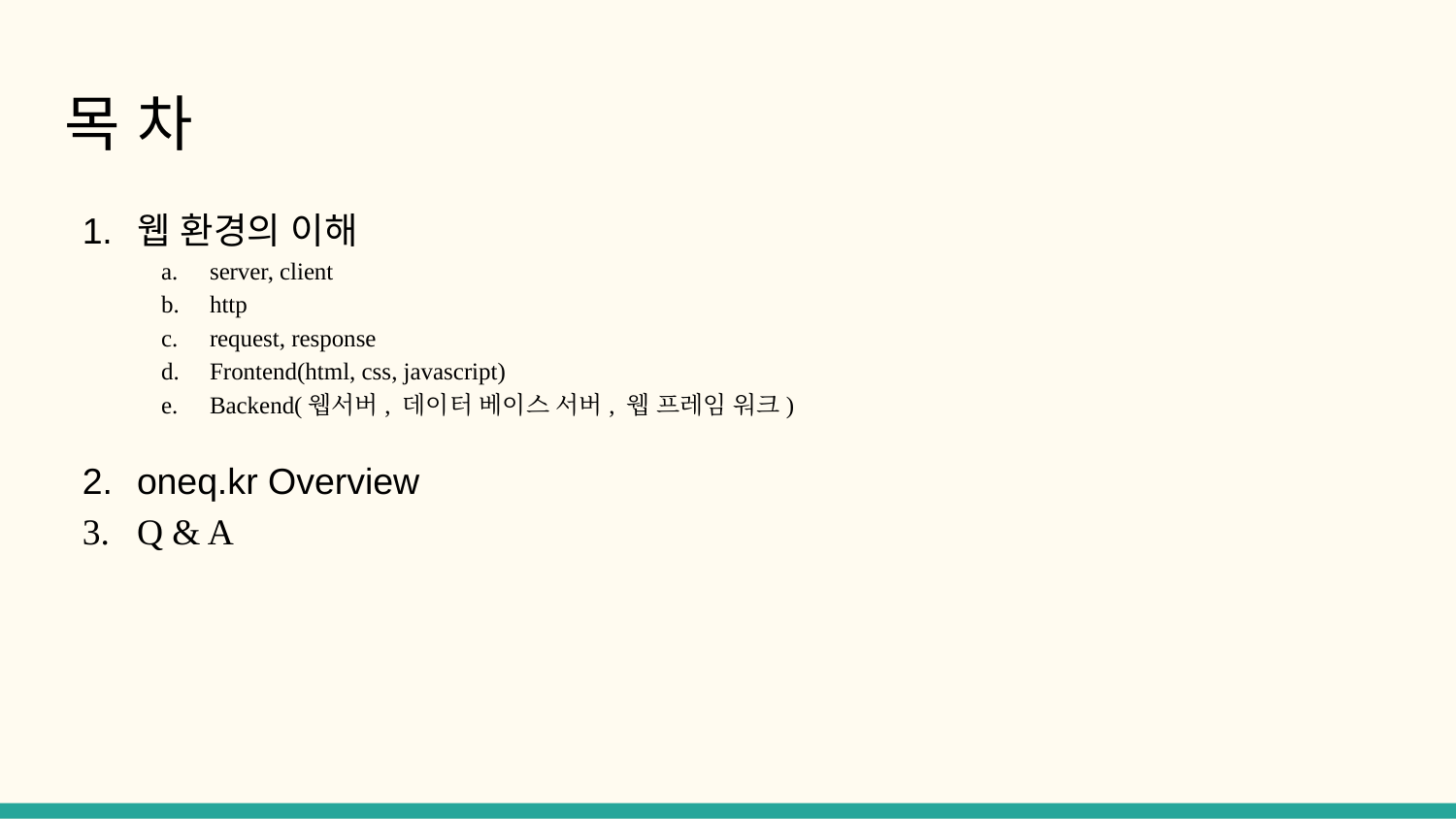

# 목 차
웹 환경의 이해
server, client
http
request, response
Frontend(html, css, javascript)
Backend(웹서버, 데이터 베이스 서버, 웹 프레임 워크)
oneq.kr Overview
Q & A